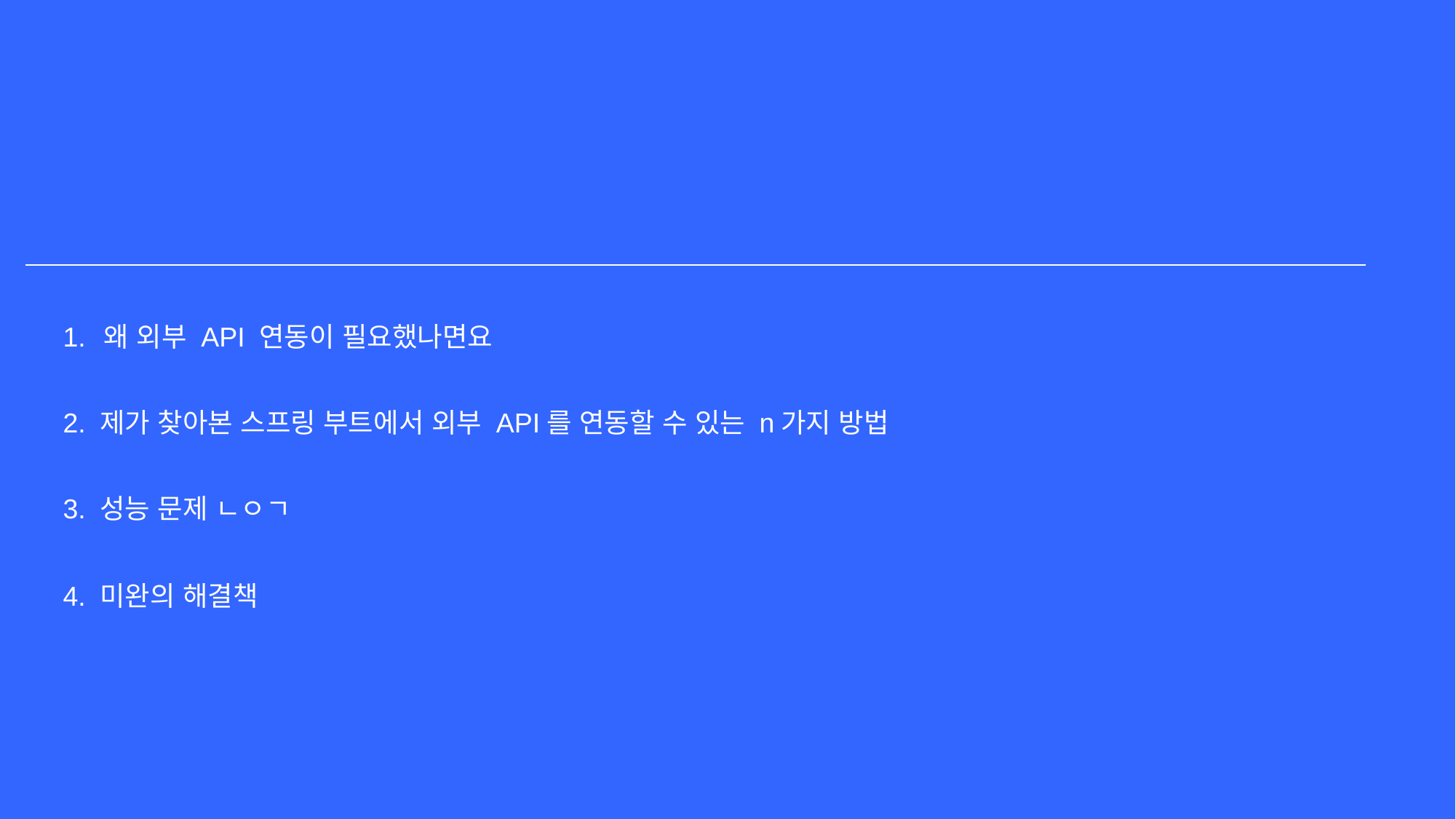

목차
왜 외부 API 연동이 필요했나면요
2. 제가 찾아본 스프링 부트에서 외부 API를 연동할 수 있는 n가지 방법
3. 성능 문제 ㄴㅇㄱ
4. 미완의 해결책